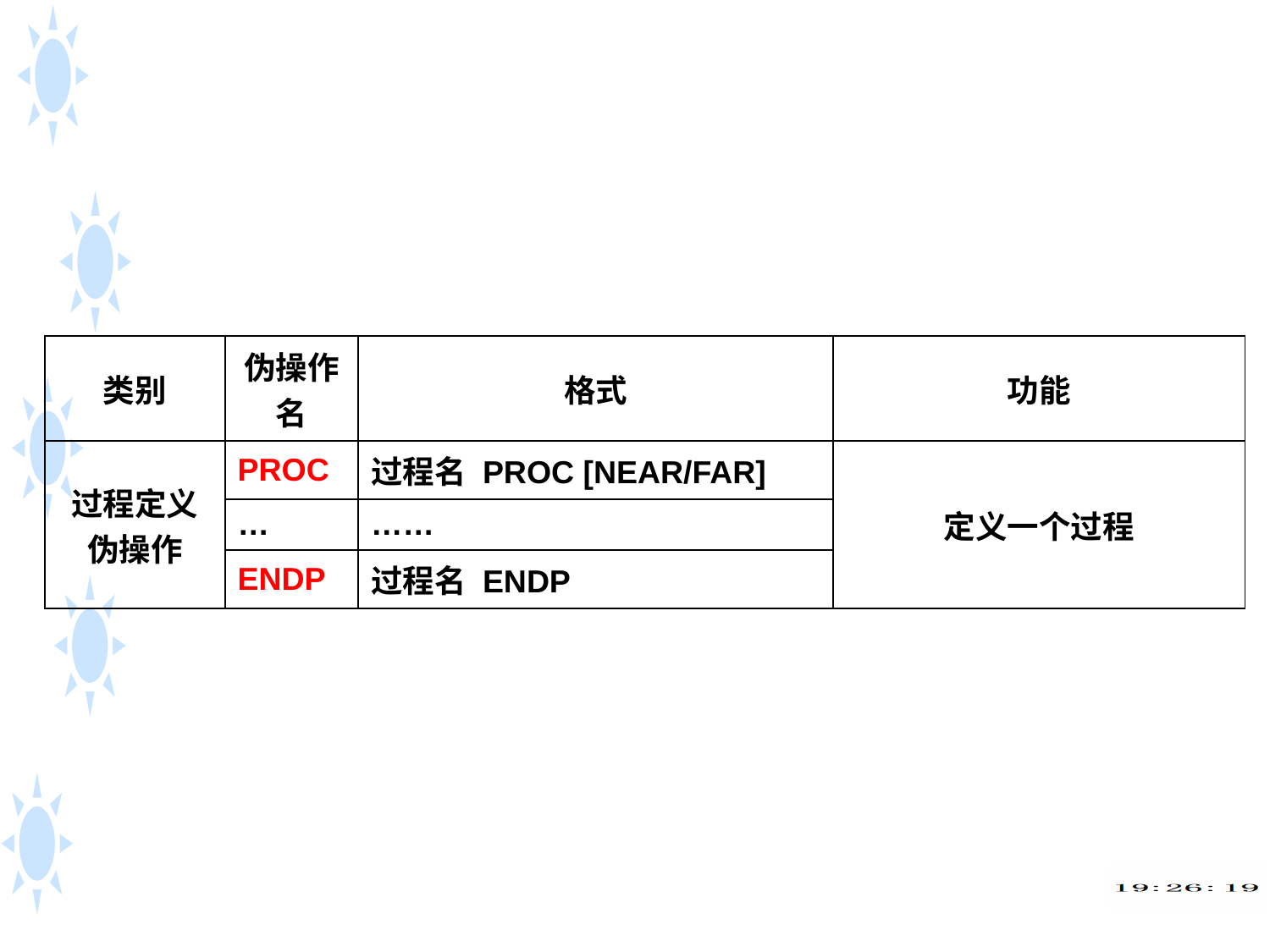

| 类别 | 伪操作名 | 格式 | 功能 |
| --- | --- | --- | --- |
| 过程定义伪操作 | PROC | 过程名 PROC [NEAR/FAR] | 定义一个过程 |
|  | … | …… |  |
|  | ENDP | 过程名 ENDP |  |
42